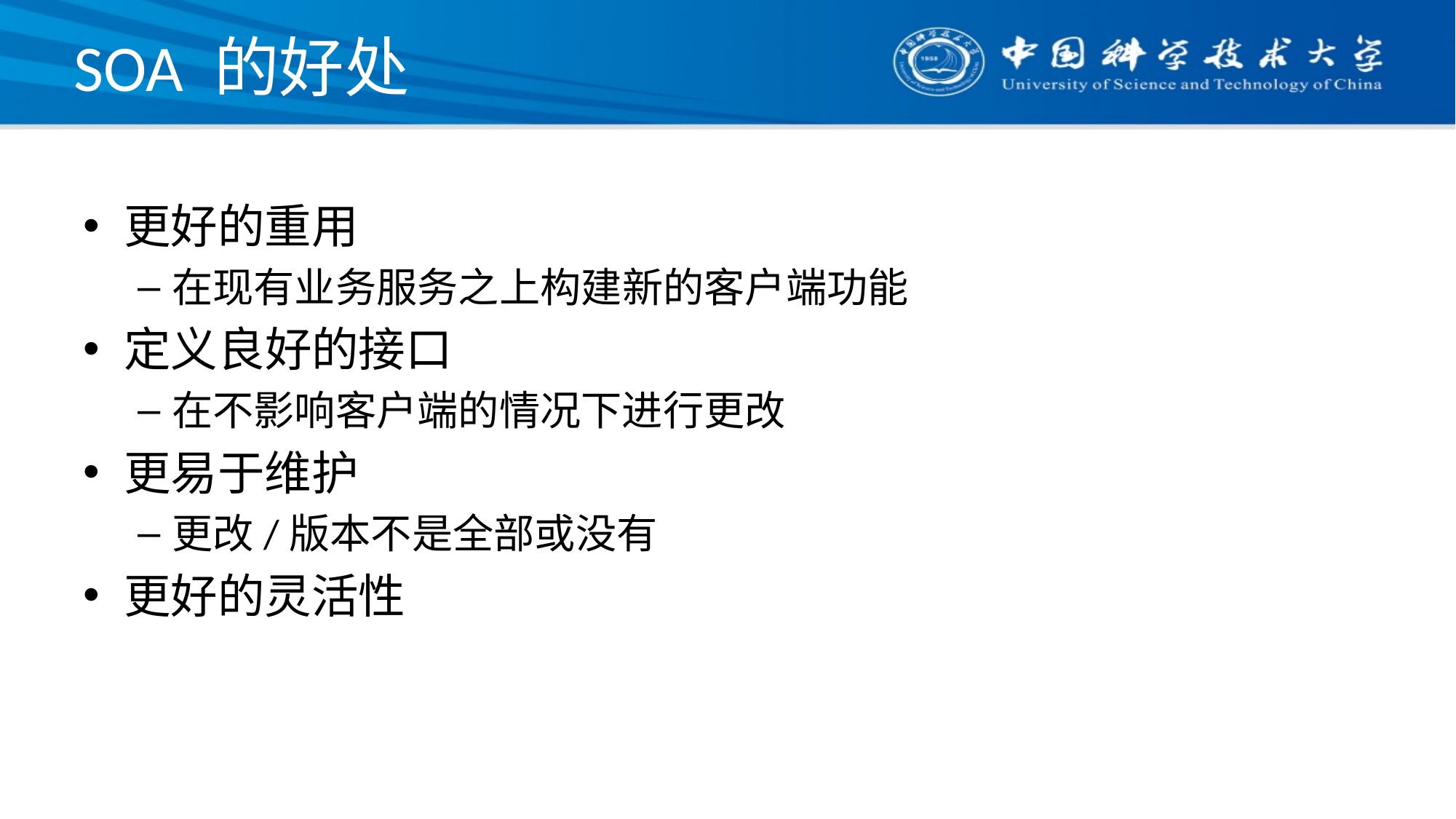

# SOA 的好处
更好的重用
在现有业务服务之上构建新的客户端功能
定义良好的接口
在不影响客户端的情况下进行更改
更易于维护
更改/版本不是全部或没有
更好的灵活性